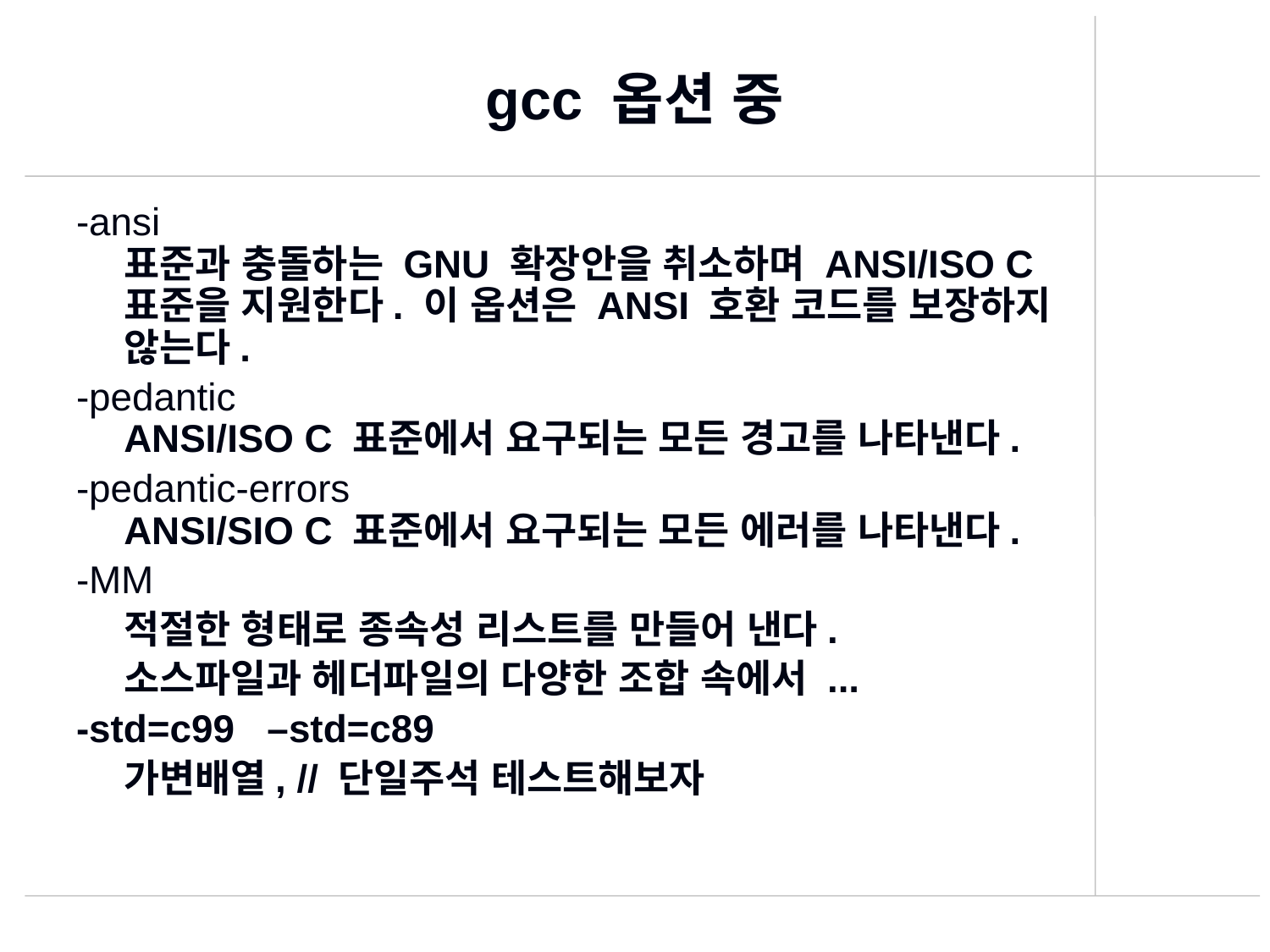

# gcc 옵션 중
-ansi
표준과 충돌하는 GNU 확장안을 취소하며 ANSI/ISO C 표준을 지원한다. 이 옵션은 ANSI 호환 코드를 보장하지 않는다.
-pedantic
ANSI/ISO C 표준에서 요구되는 모든 경고를 나타낸다.
-pedantic-errors
ANSI/SIO C 표준에서 요구되는 모든 에러를 나타낸다.
-MM
	적절한 형태로 종속성 리스트를 만들어 낸다.
	소스파일과 헤더파일의 다양한 조합 속에서 ...
-std=c99   –std=c89
	가변배열, // 단일주석 테스트해보자

415